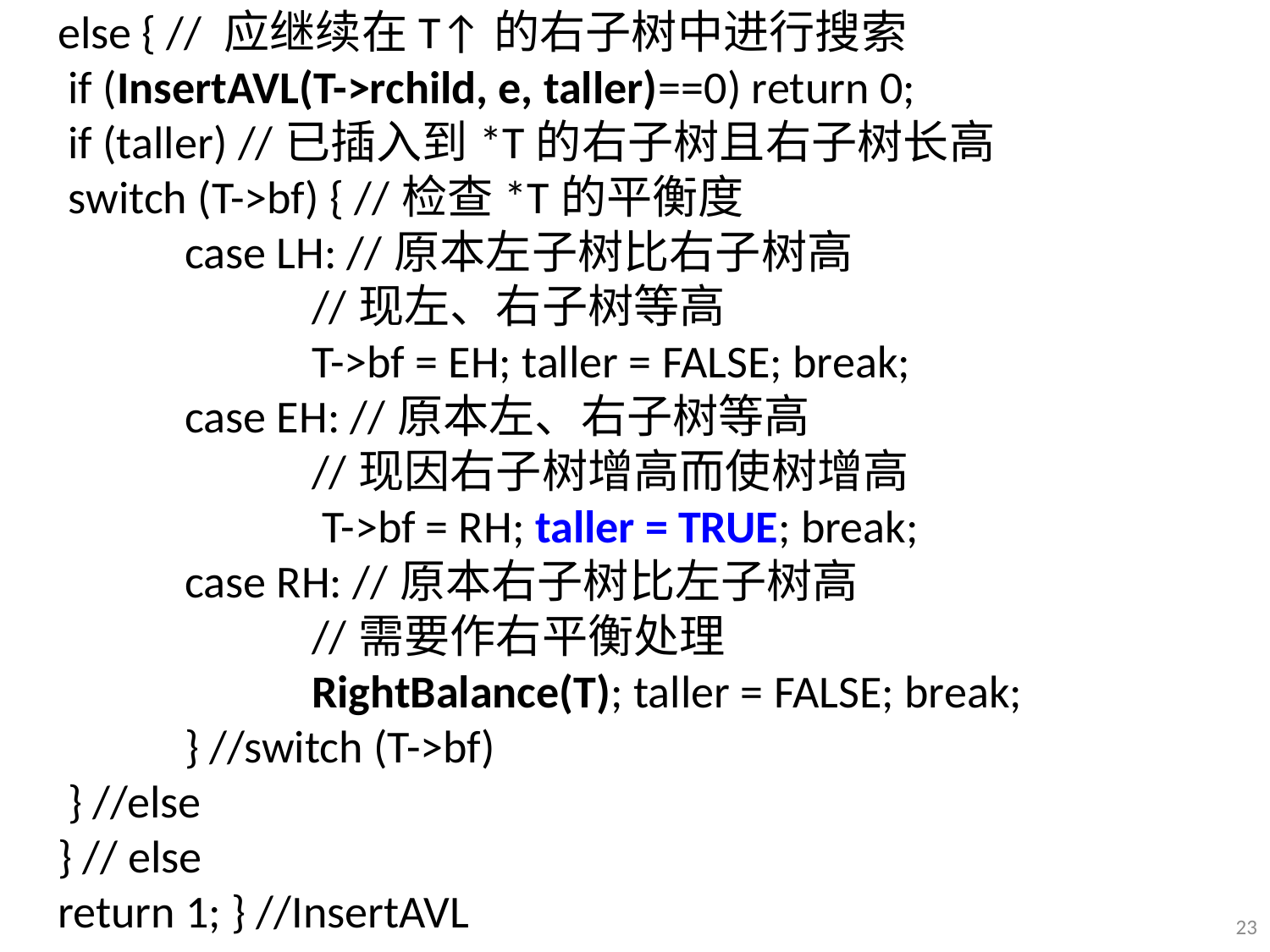

else { // 应继续在T↑的右子树中进行搜索
 if (InsertAVL(T->rchild, e, taller)==0) return 0;
 if (taller) //已插入到*T的右子树且右子树长高
 switch (T->bf) { //检查*T的平衡度
	case LH: //原本左子树比右子树高
		//现左、右子树等高
		T->bf = EH; taller = FALSE; break;
	case EH: //原本左、右子树等高
		//现因右子树增高而使树增高
		 T->bf = RH; taller = TRUE; break;
	case RH: //原本右子树比左子树高
		//需要作右平衡处理
		RightBalance(T); taller = FALSE; break;
	} //switch (T->bf)
 } //else
} // else
return 1; } //InsertAVL
23